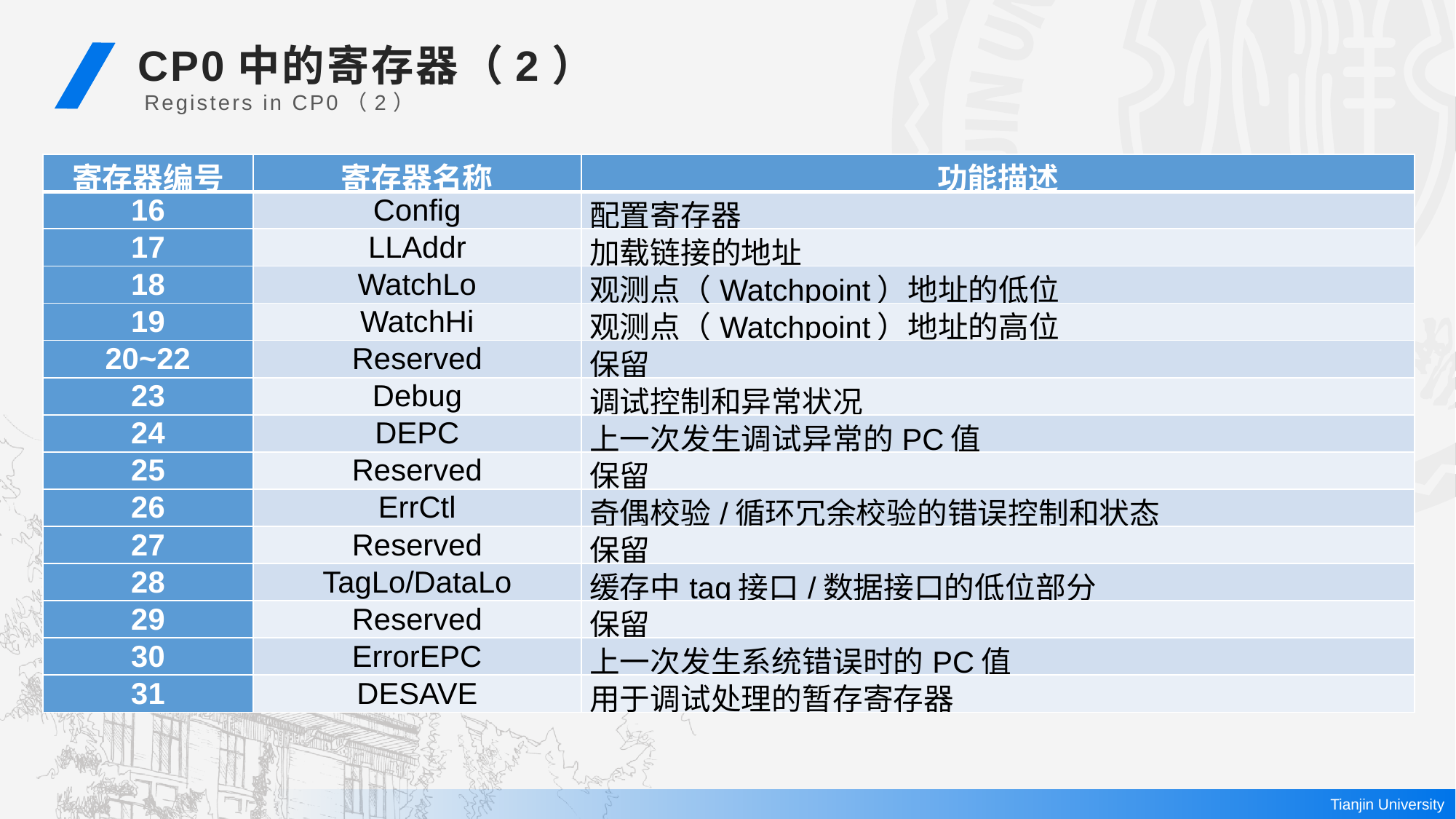

CP0中的寄存器（2）
Registers in CP0（2）
| 寄存器编号 | 寄存器名称 | 功能描述 |
| --- | --- | --- |
| 16 | Config | 配置寄存器 |
| 17 | LLAddr | 加载链接的地址 |
| 18 | WatchLo | 观测点（Watchpoint）地址的低位 |
| 19 | WatchHi | 观测点（Watchpoint）地址的高位 |
| 20~22 | Reserved | 保留 |
| 23 | Debug | 调试控制和异常状况 |
| 24 | DEPC | 上一次发生调试异常的PC值 |
| 25 | Reserved | 保留 |
| 26 | ErrCtl | 奇偶校验/循环冗余校验的错误控制和状态 |
| 27 | Reserved | 保留 |
| 28 | TagLo/DataLo | 缓存中tag接口/数据接口的低位部分 |
| 29 | Reserved | 保留 |
| 30 | ErrorEPC | 上一次发生系统错误时的PC值 |
| 31 | DESAVE | 用于调试处理的暂存寄存器 |